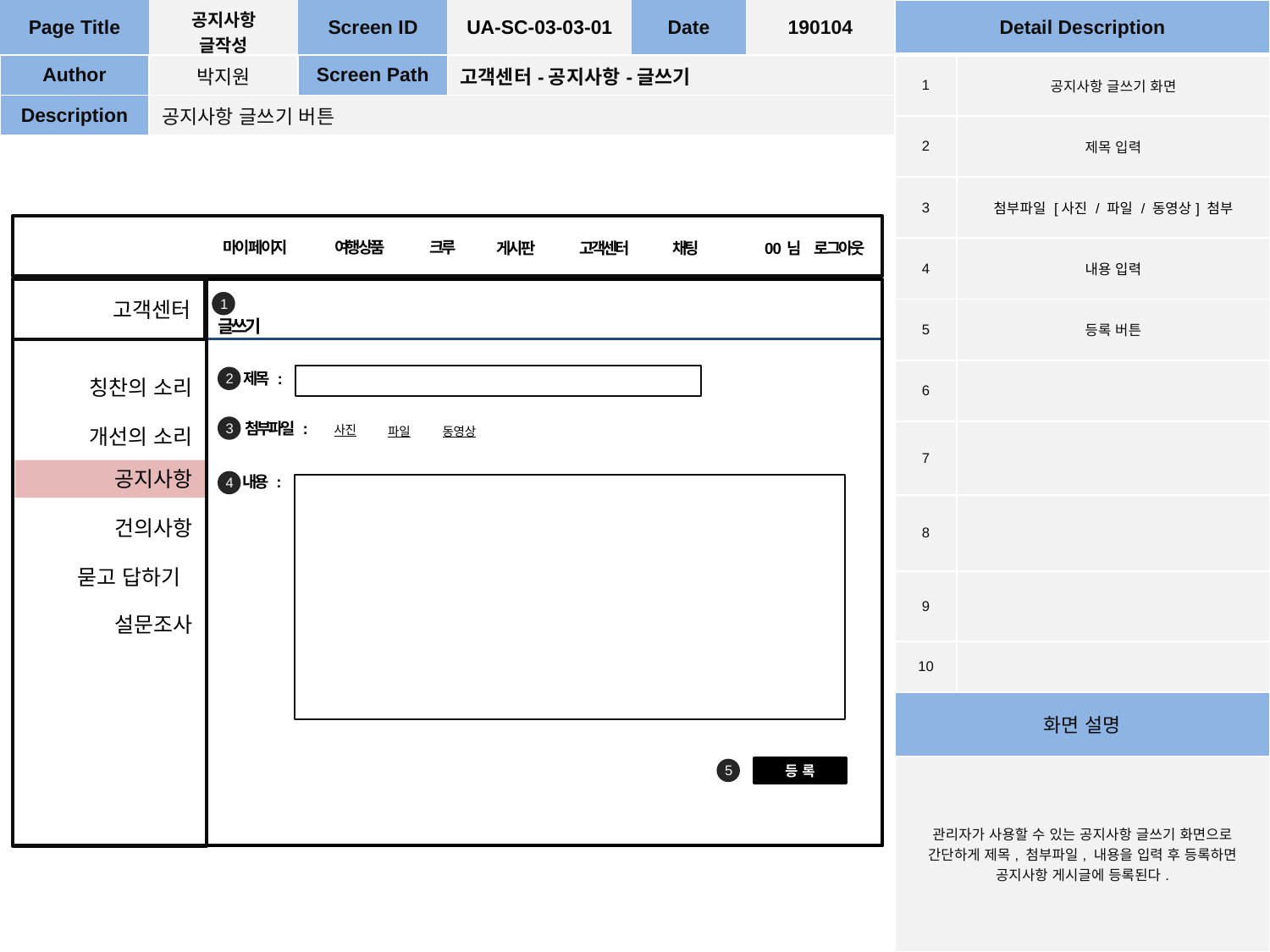

| Page Title | 공지사항 글작성 | Screen ID | UA-SC-03-03-01 | Date | 190104 |
| --- | --- | --- | --- | --- | --- |
| Author | 박지원 | Screen Path | 고객센터-공지사항-글쓰기 |  |  |
| Description | 공지사항 글쓰기 버튼 |  |  |  |  |
| Detail Description |  |
| --- | --- |
| 1 | 공지사항 글쓰기 화면 |
| 2 | 제목 입력 |
| 3 | 첨부파일 [사진 / 파일 / 동영상] 첨부 |
| 4 | 내용 입력 |
| 5 | 등록 버튼 |
| 6 |  |
| 7 |  |
| 8 |  |
| 9 |  |
| 10 |  |
| 화면 설명 |  |
| 관리자가 사용할 수 있는 공지사항 글쓰기 화면으로 간단하게 제목, 첨부파일, 내용을 입력 후 등록하면 공지사항 게시글에 등록된다. |  |

여행상품
크루
마이 페이지
게시판
고객센터
채팅
0 0 님
로그아웃

1

고객센터
글쓰기
제목  :
2

칭찬의 소리
첨부파일  :
3

사진
파일
동영상
개선의 소리
공지사항
내용  :
4

건의사항
묻고 답하기
설문조사
5

등 록